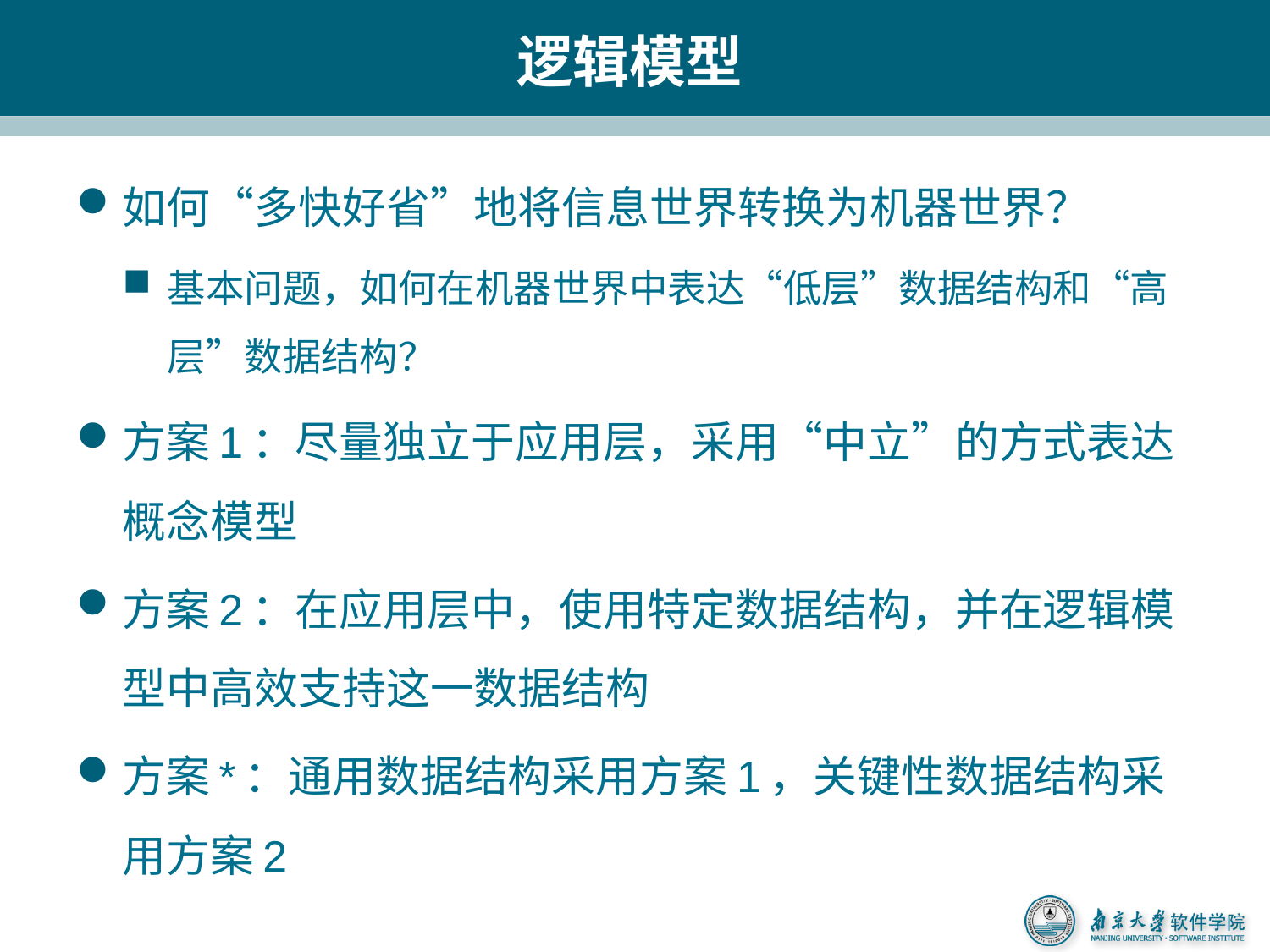

# 逻辑模型
如何“多快好省”地将信息世界转换为机器世界？
基本问题，如何在机器世界中表达“低层”数据结构和“高层”数据结构？
方案1：尽量独立于应用层，采用“中立”的方式表达概念模型
方案2：在应用层中，使用特定数据结构，并在逻辑模型中高效支持这一数据结构
方案*：通用数据结构采用方案1，关键性数据结构采用方案2